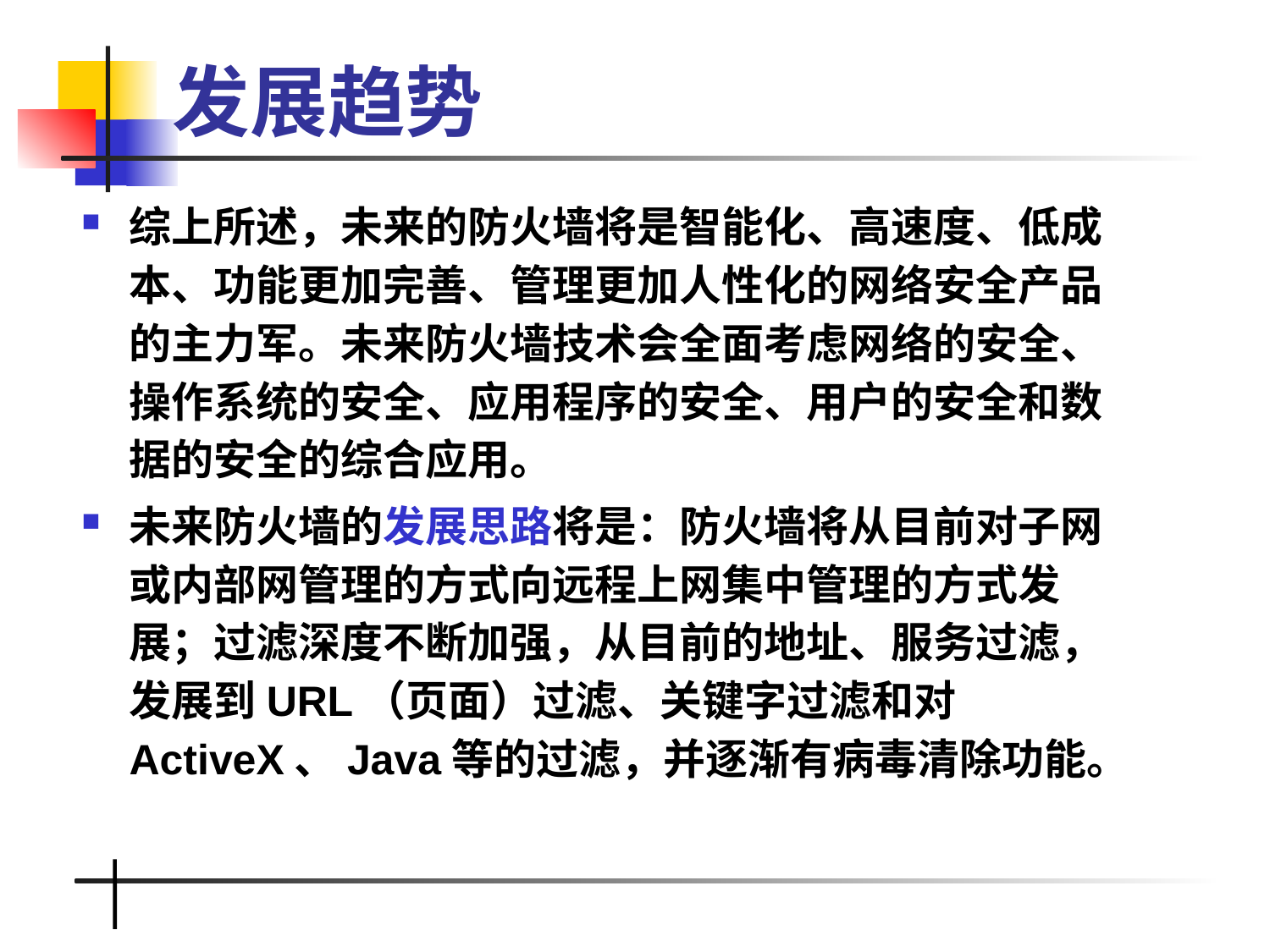

# 发展趋势
综上所述，未来的防火墙将是智能化、高速度、低成本、功能更加完善、管理更加人性化的网络安全产品的主力军。未来防火墙技术会全面考虑网络的安全、操作系统的安全、应用程序的安全、用户的安全和数据的安全的综合应用。
未来防火墙的发展思路将是：防火墙将从目前对子网或内部网管理的方式向远程上网集中管理的方式发展；过滤深度不断加强，从目前的地址、服务过滤，发展到URL（页面）过滤、关键字过滤和对ActiveX、Java等的过滤，并逐渐有病毒清除功能。